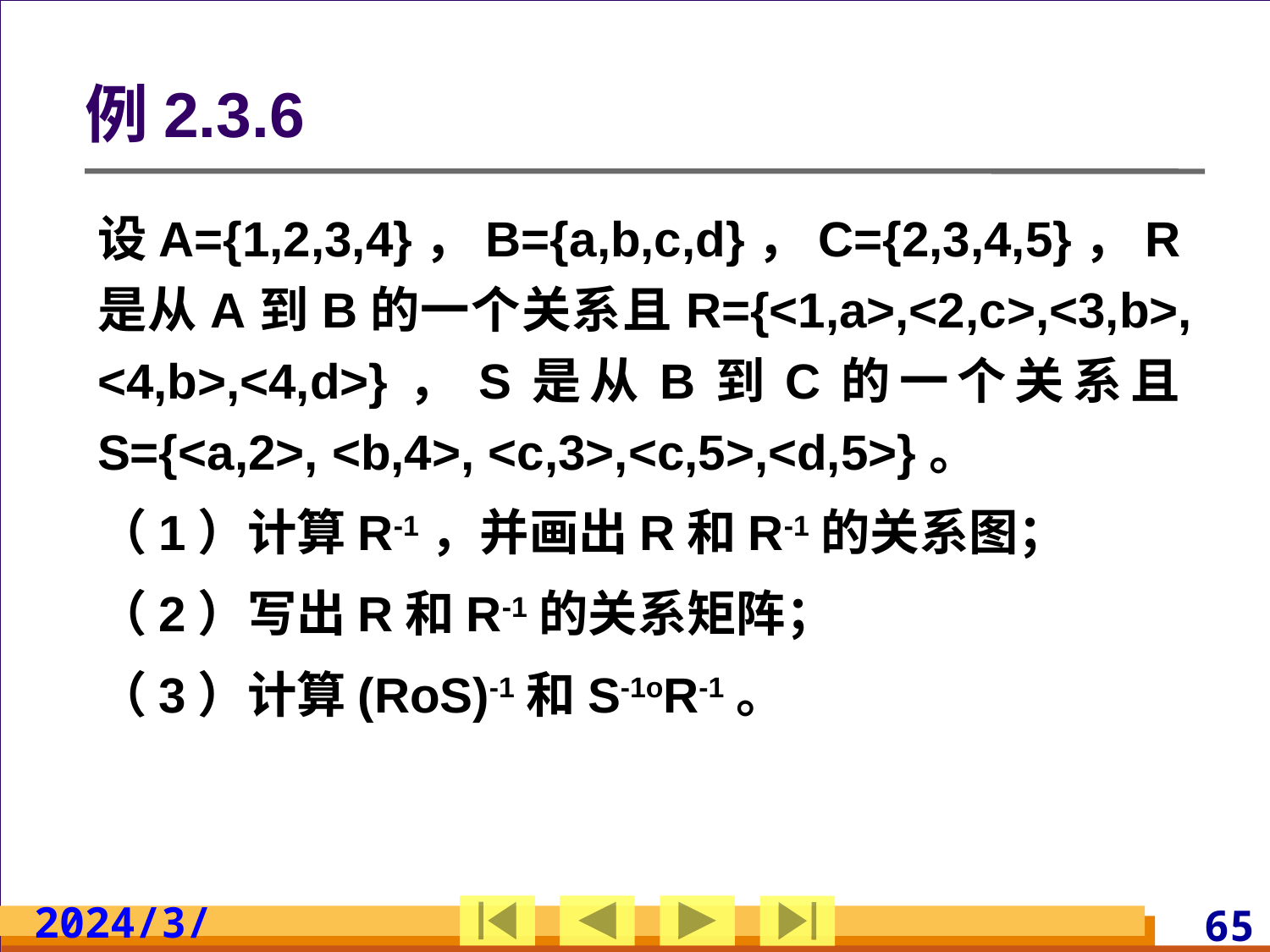

# 例2.3.6
设A={1,2,3,4}，B={a,b,c,d}，C={2,3,4,5}，R是从A到B的一个关系且R={<1,a>,<2,c>,<3,b>, <4,b>,<4,d>}，S是从B到C的一个关系且S={<a,2>, <b,4>, <c,3>,<c,5>,<d,5>}。
（1）计算R-1，并画出R和R-1的关系图；
（2）写出R和R-1的关系矩阵；
（3）计算(RoS)-1和S-1oR-1。
2024/3/10